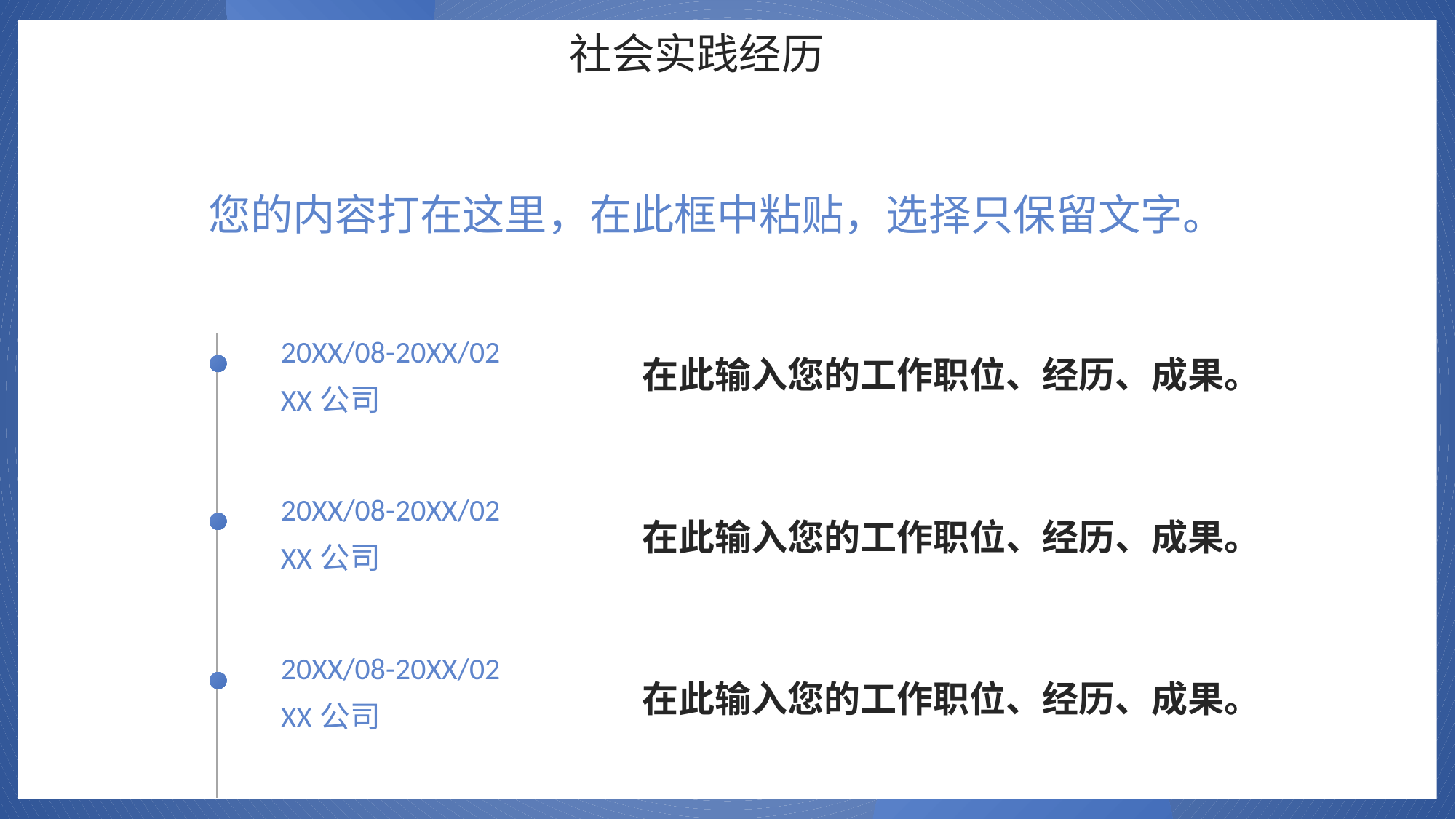

社会实践经历
您的内容打在这里，在此框中粘贴，选择只保留文字。
20XX/08-20XX/02
在此输入您的工作职位、经历、成果。

XX公司
20XX/08-20XX/02
在此输入您的工作职位、经历、成果。

XX公司
20XX/08-20XX/02
在此输入您的工作职位、经历、成果。

XX公司